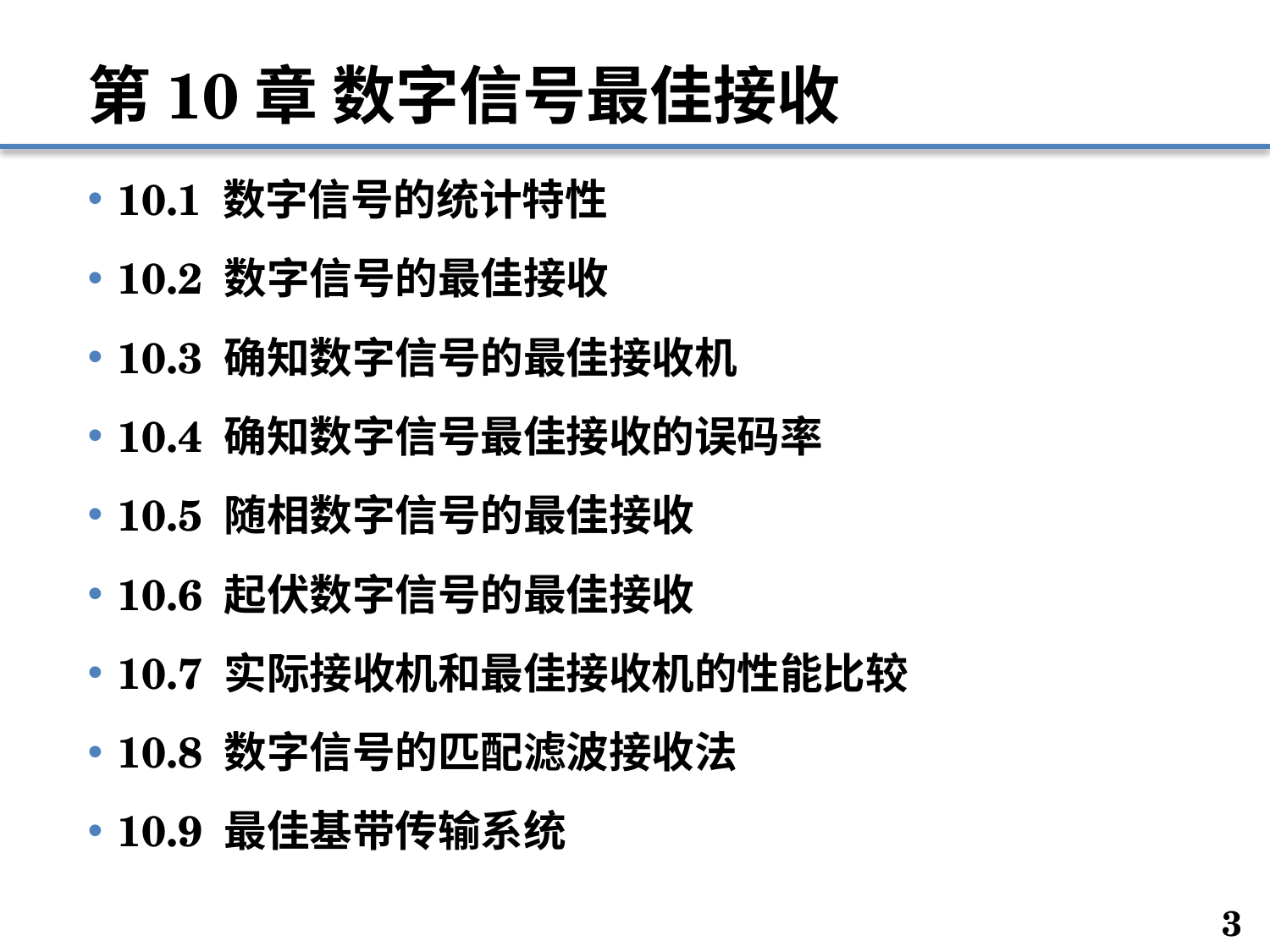

# 第10章 数字信号最佳接收
10.1 数字信号的统计特性
10.2 数字信号的最佳接收
10.3 确知数字信号的最佳接收机
10.4 确知数字信号最佳接收的误码率
10.5 随相数字信号的最佳接收
10.6 起伏数字信号的最佳接收
10.7 实际接收机和最佳接收机的性能比较
10.8 数字信号的匹配滤波接收法
10.9 最佳基带传输系统

3